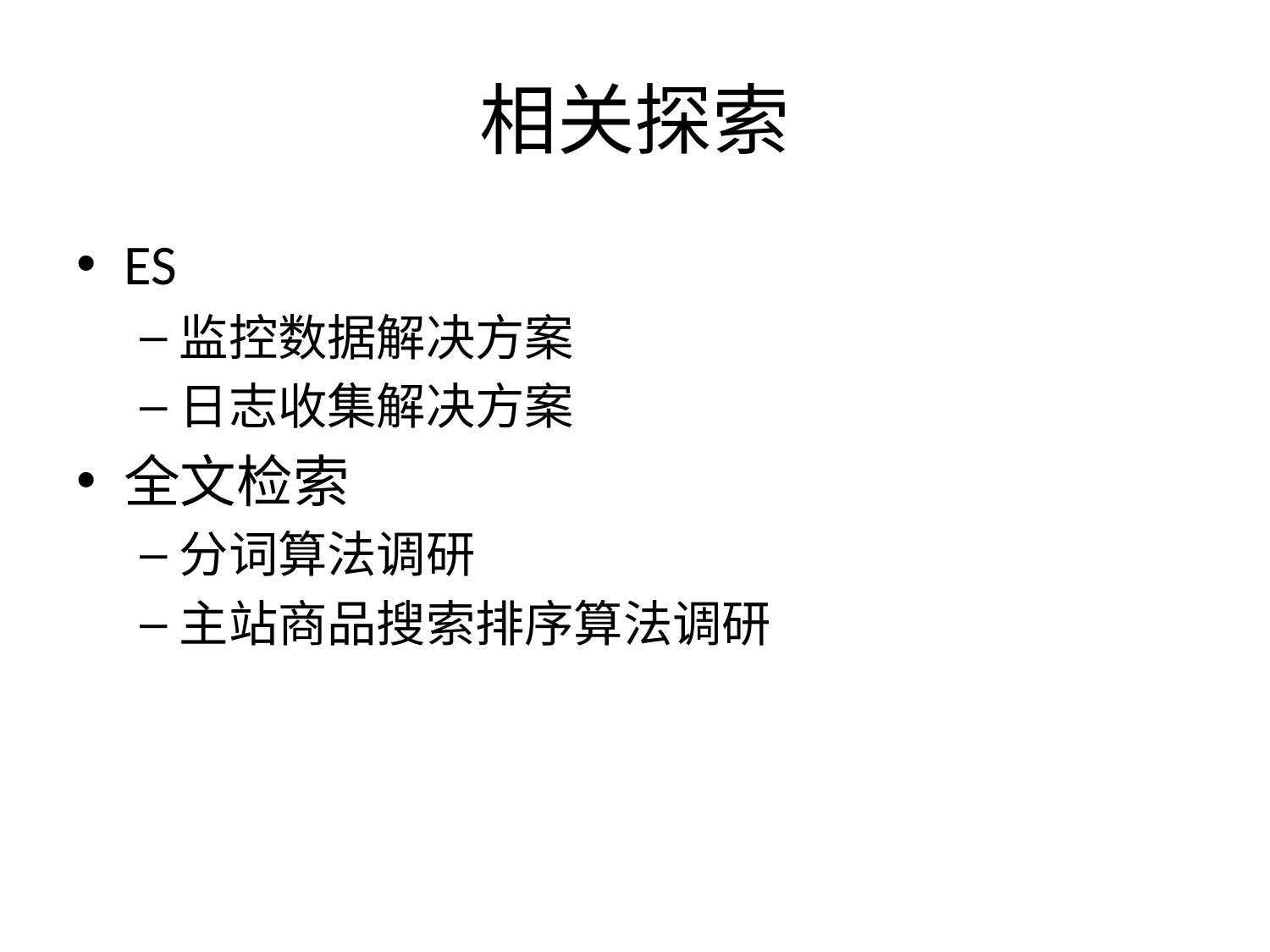

# 相关探索
ES
监控数据解决方案
日志收集解决方案
全文检索
分词算法调研
主站商品搜索排序算法调研